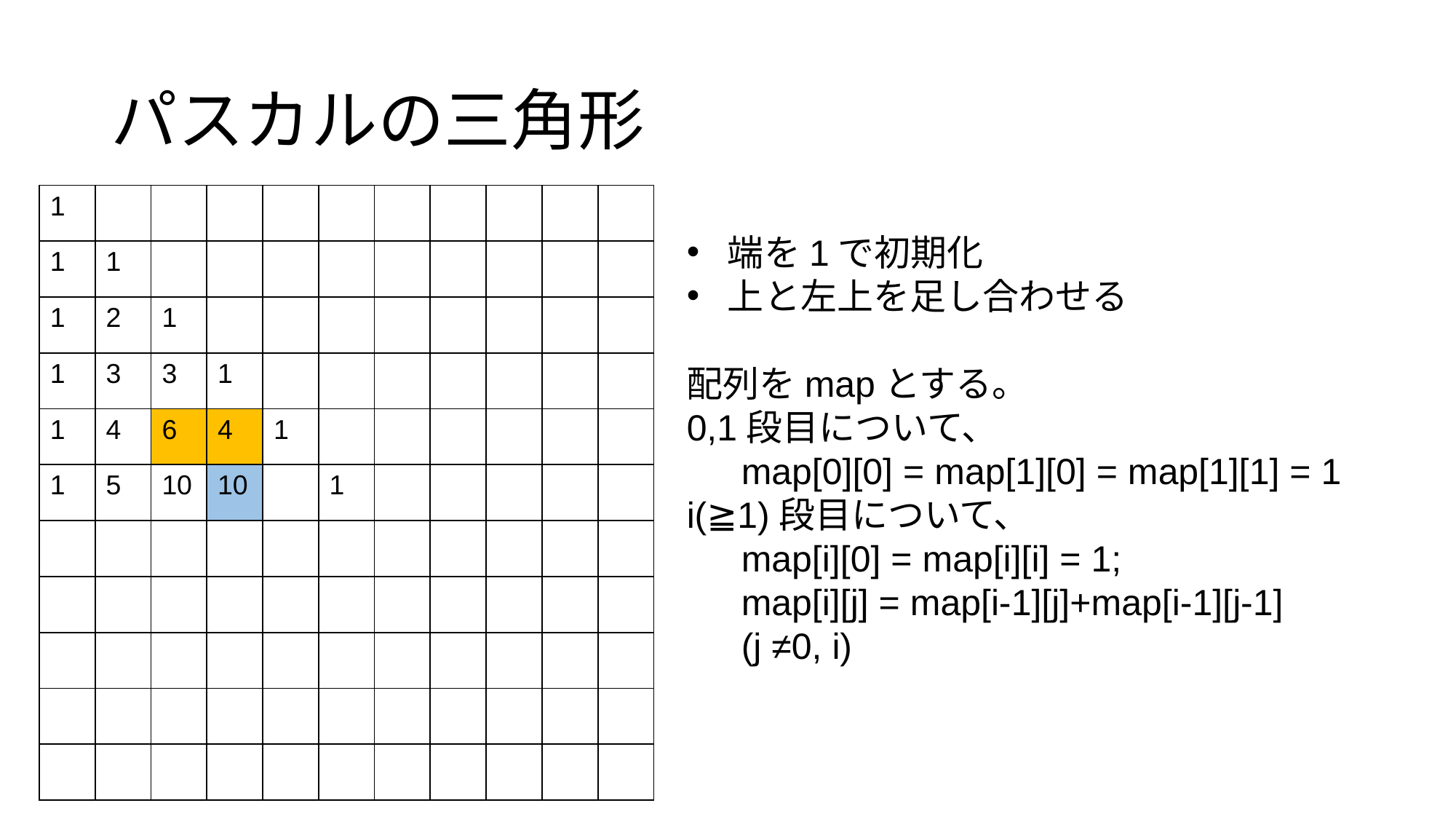

# パスカルの三角形
| 1 |  |  |  |  |  |  |  |  |  |  |
| --- | --- | --- | --- | --- | --- | --- | --- | --- | --- | --- |
| 1 | 1 |  |  |  |  |  |  |  |  |  |
| 1 | 2 | 1 |  |  |  |  |  |  |  |  |
| 1 | 3 | 3 | 1 |  |  |  |  |  |  |  |
| 1 | 4 | 6 | 4 | 1 |  |  |  |  |  |  |
| 1 | 5 | 10 | 10 |  | 1 |  |  |  |  |  |
|  |  |  |  |  |  |  |  |  |  |  |
|  |  |  |  |  |  |  |  |  |  |  |
|  |  |  |  |  |  |  |  |  |  |  |
|  |  |  |  |  |  |  |  |  |  |  |
|  |  |  |  |  |  |  |  |  |  |  |
端を1で初期化
上と左上を足し合わせる

配列をmapとする。
0,1段目について、
map[0][0] = map[1][0] = map[1][1] = 1
i(≧1)段目について、
map[i][0] = map[i][i] = 1;
map[i][j] = map[i-1][j]+map[i-1][j-1]
(j ≠0, i)